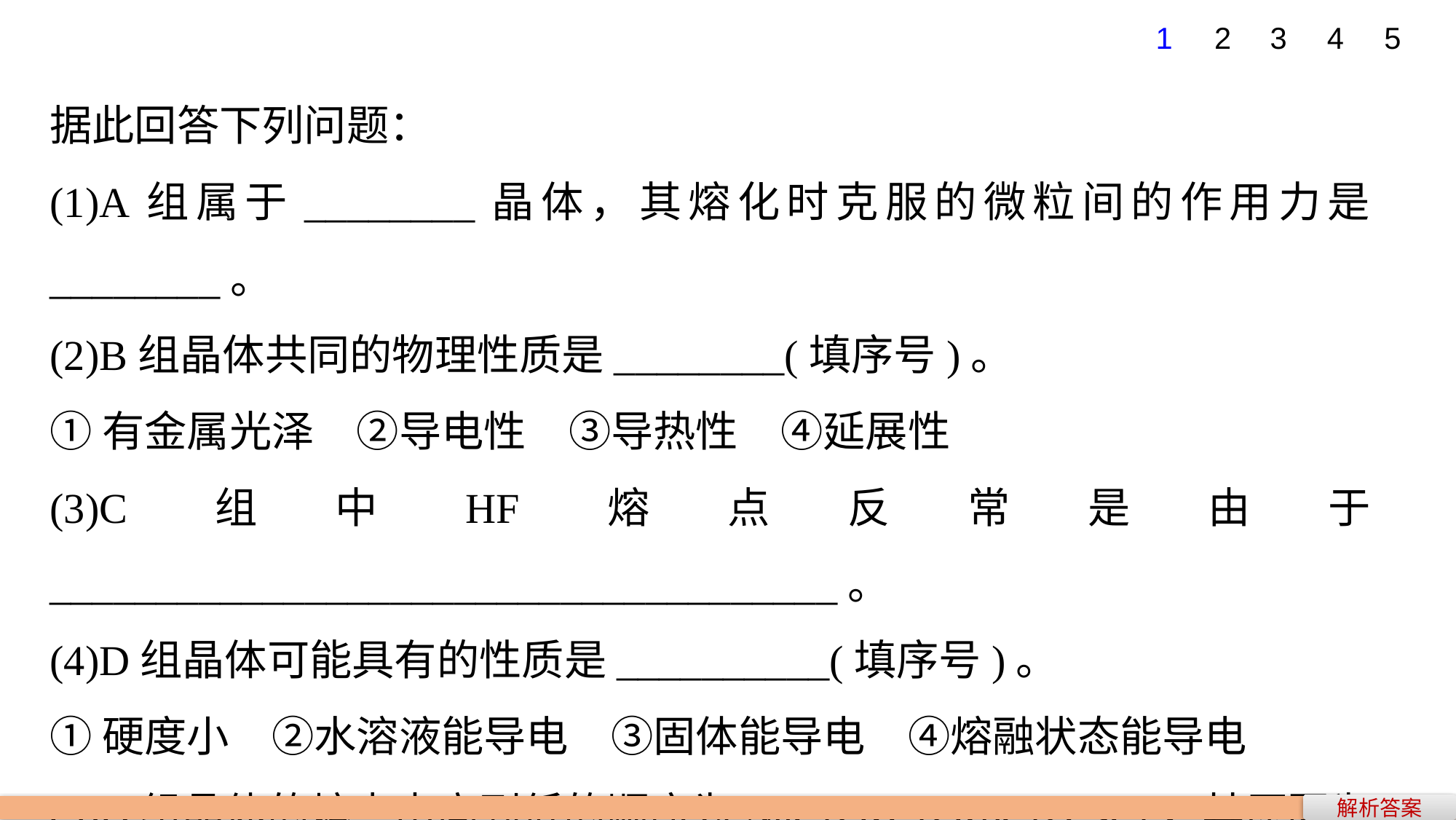

1
2
3
4
5
据此回答下列问题：
(1)A组属于________晶体，其熔化时克服的微粒间的作用力是________。
(2)B组晶体共同的物理性质是________(填序号)。
①有金属光泽　②导电性　③导热性　④延展性
(3)C组中HF熔点反常是由于_____________________________________。
(4)D组晶体可能具有的性质是__________(填序号)。
①硬度小　②水溶液能导电　③固体能导电　④熔融状态能导电
(5)D组晶体的熔点由高到低的顺序为NaCl>KCl>RbCl>CsCl，其原因为________________。
解析答案